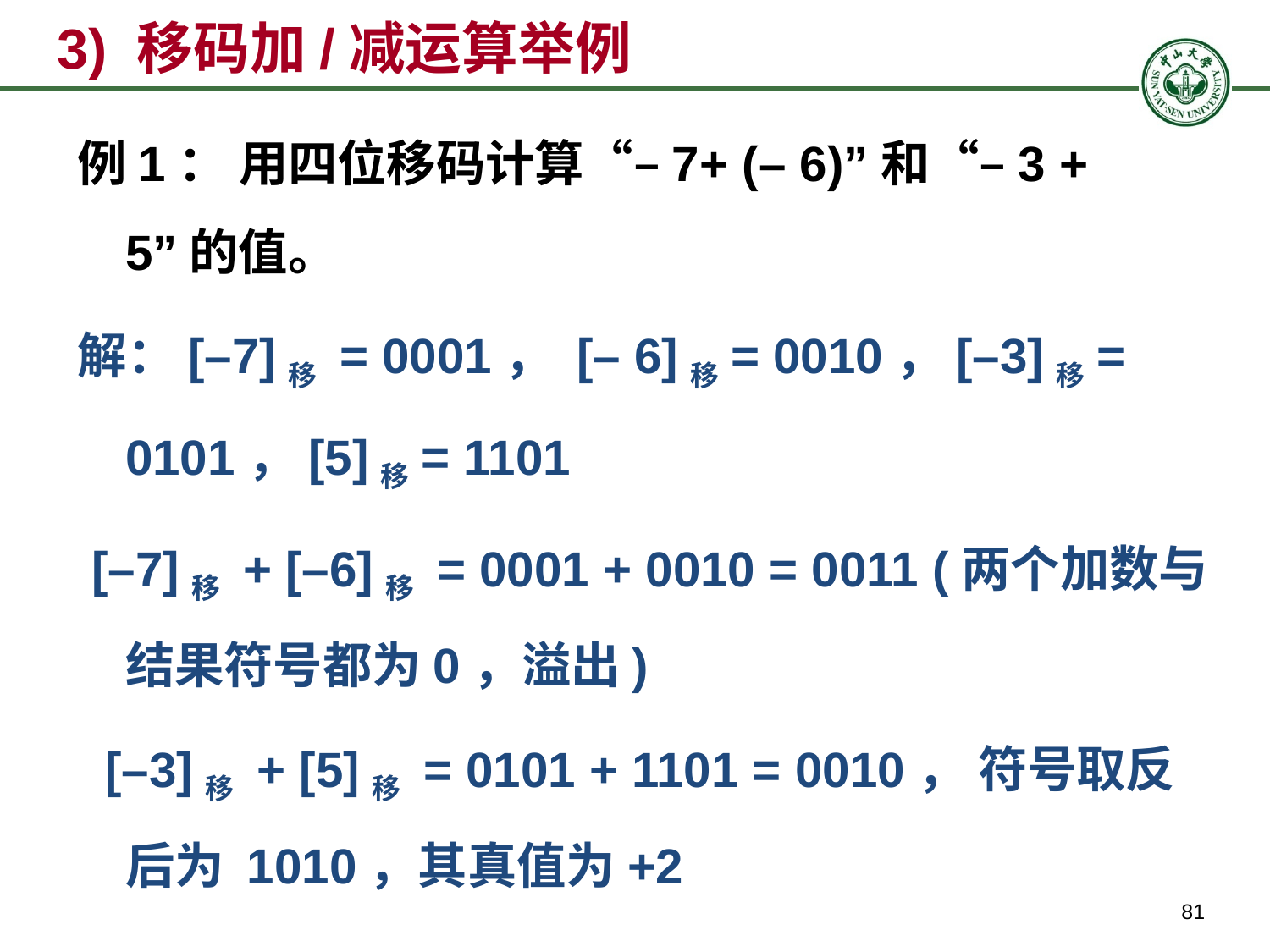

# 3) 移码加/减运算举例
例1： 用四位移码计算“–7+ (– 6)”和“–3 + 5”的值。
解：[–7]移 = 0001， [– 6]移= 0010，[–3]移= 0101，[5]移= 1101
 [–7]移 + [–6]移 = 0001 + 0010 = 0011 (两个加数与结果符号都为0，溢出)
  [–3]移 + [5]移 = 0101 + 1101 = 0010， 符号取反后为 1010，其真值为+2